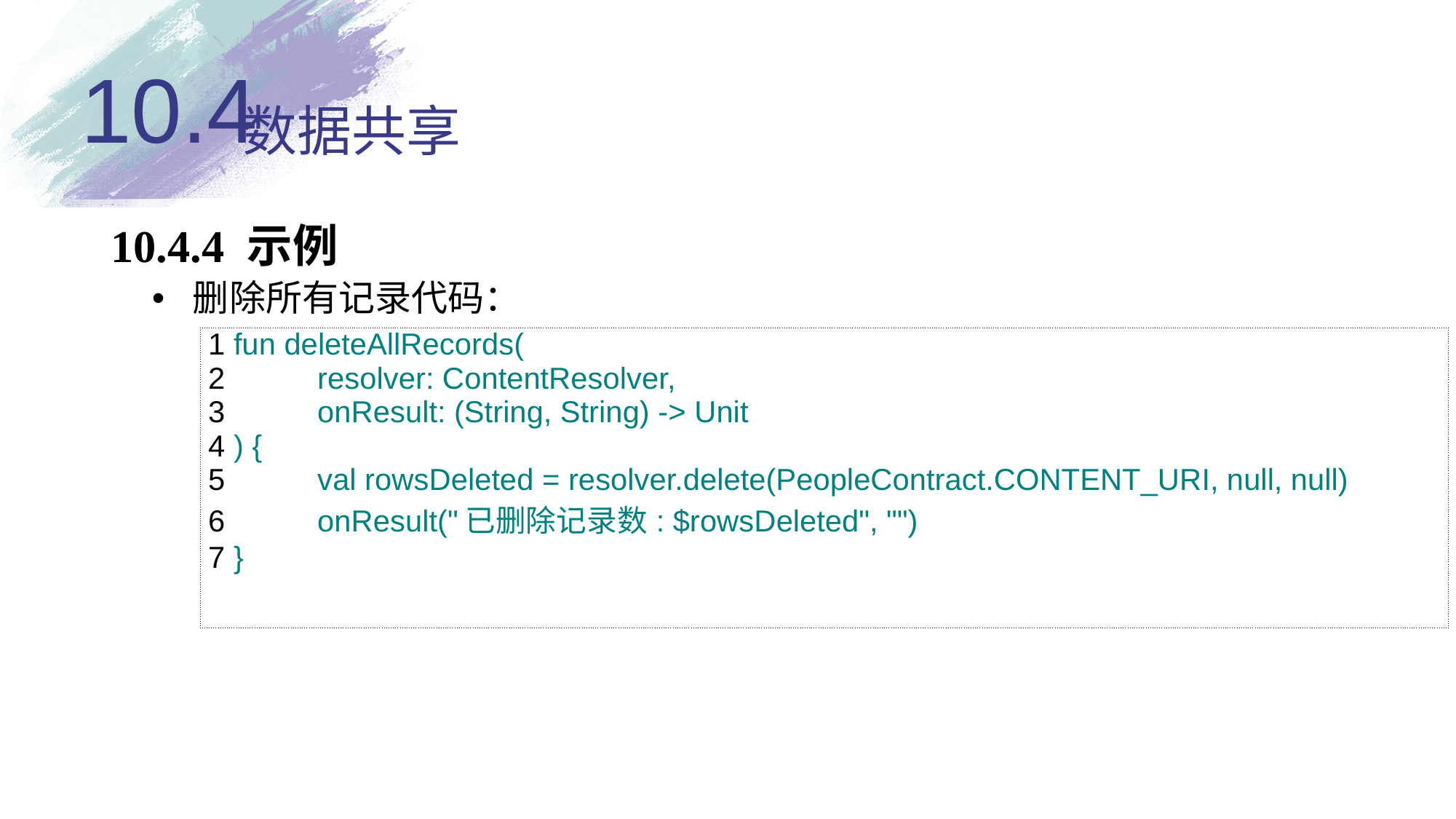

10.4
# 数据共享
10.4.4 示例
删除所有记录代码：
| 1 fun deleteAllRecords( 2  resolver: ContentResolver, 3  onResult: (String, String) -> Unit 4 ) { 5  val rowsDeleted = resolver.delete(PeopleContract.CONTENT\_URI, null, null) 6  onResult("已删除记录数: $rowsDeleted", "") 7 } |
| --- |